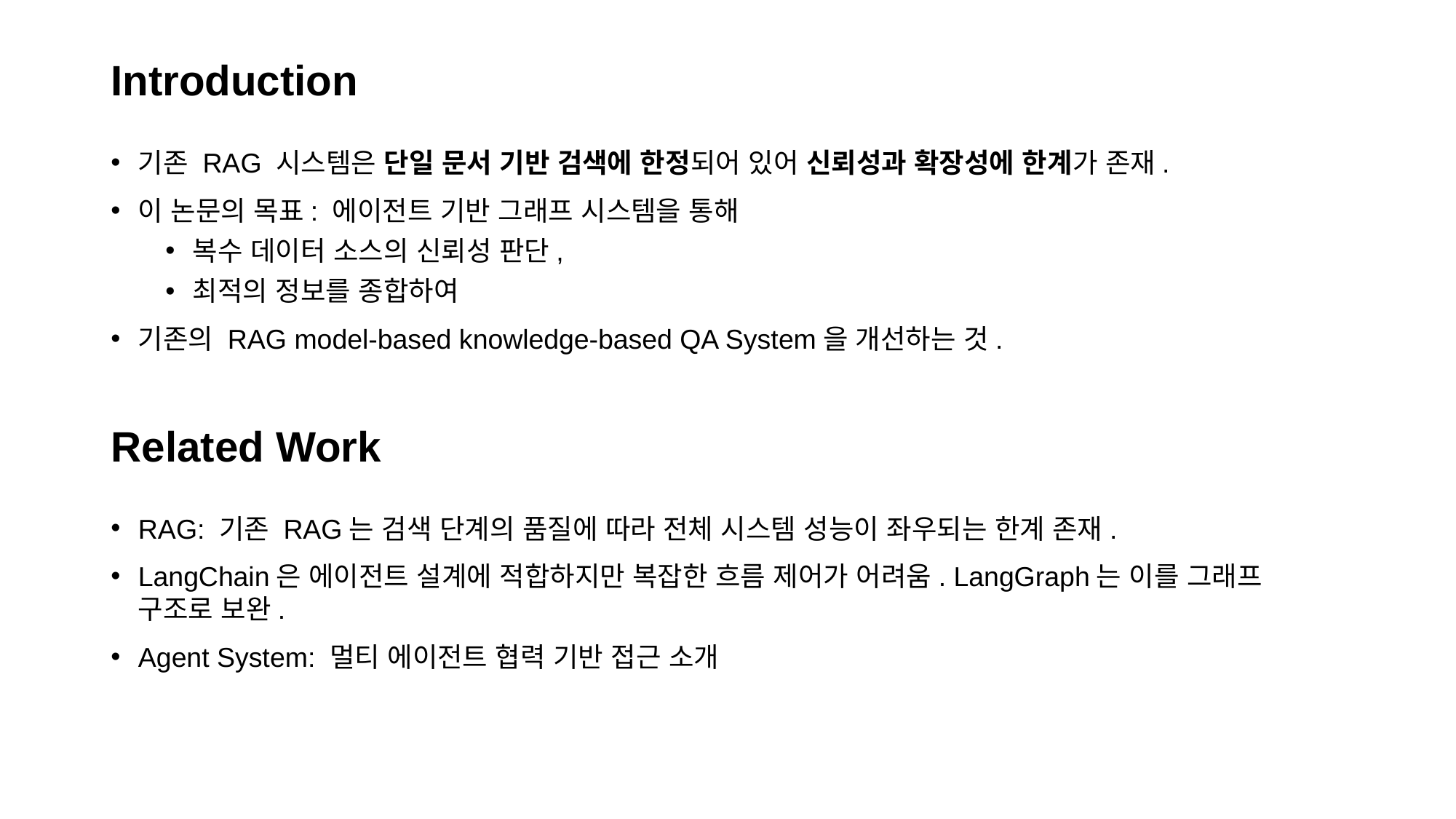

# Introduction
기존 RAG 시스템은 단일 문서 기반 검색에 한정되어 있어 신뢰성과 확장성에 한계가 존재.
이 논문의 목표: 에이전트 기반 그래프 시스템을 통해
복수 데이터 소스의 신뢰성 판단,
최적의 정보를 종합하여
기존의 RAG model-based knowledge-based QA System을 개선하는 것.
Related Work
RAG: 기존 RAG는 검색 단계의 품질에 따라 전체 시스템 성능이 좌우되는 한계 존재.
LangChain은 에이전트 설계에 적합하지만 복잡한 흐름 제어가 어려움. LangGraph는 이를 그래프 구조로 보완.
Agent System: 멀티 에이전트 협력 기반 접근 소개